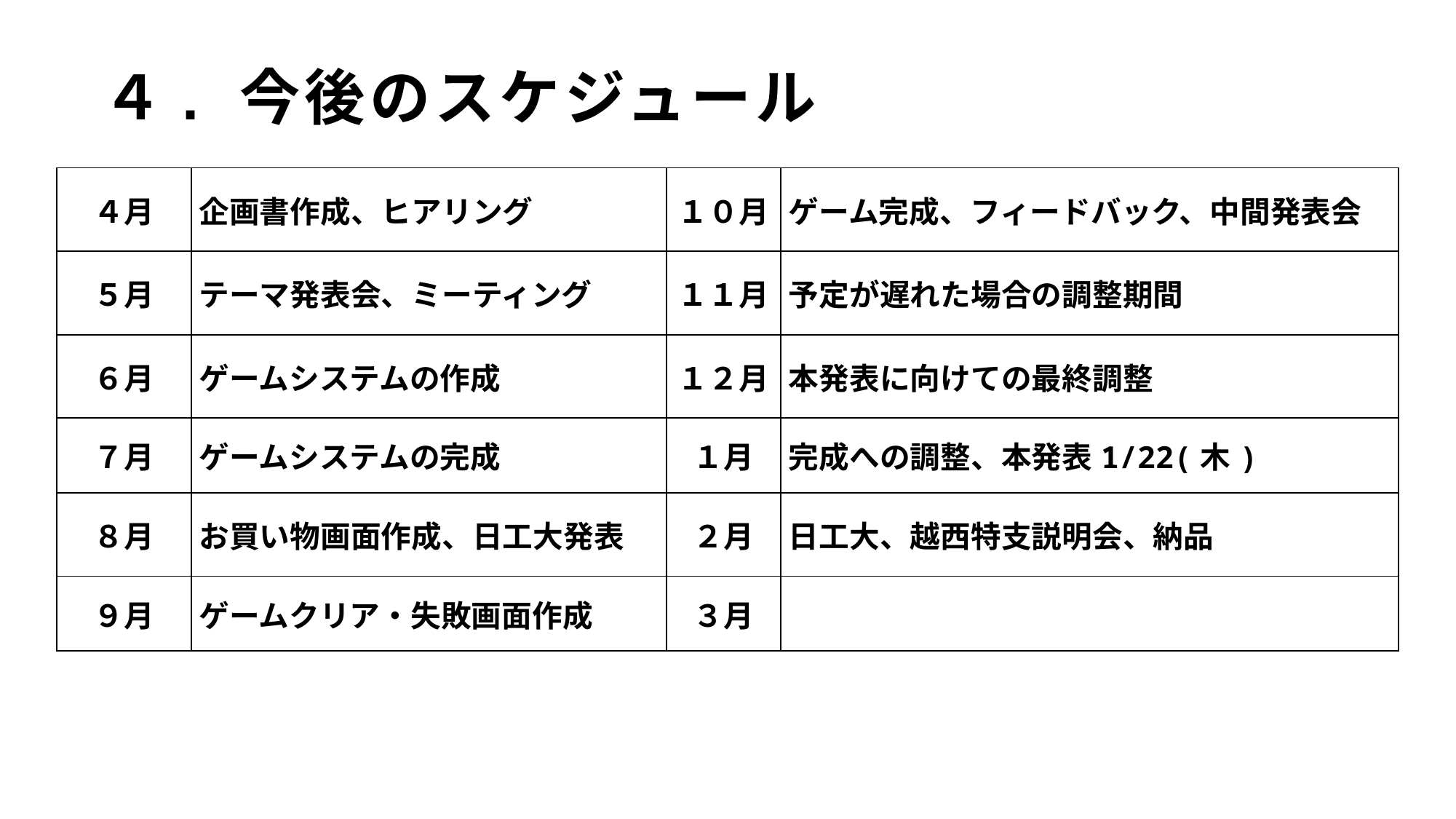

目的
４. 今後のスケジュール
| ４月 | 企画書作成、ヒアリング | １０月 | ゲーム完成、フィードバック、中間発表会 |
| --- | --- | --- | --- |
| ５月 | テーマ発表会、ミーティング | １１月 | 予定が遅れた場合の調整期間 |
| ６月 | ゲームシステムの作成 | １２月 | 本発表に向けての最終調整 |
| ７月 | ゲームシステムの完成 | １月 | 完成への調整、本発表1/22(木) |
| ８月 | お買い物画面作成、日工大発表 | ２月 | 日工大、越西特支説明会、納品 |
| ９月 | ゲームクリア・失敗画面作成 | ３月 |  |